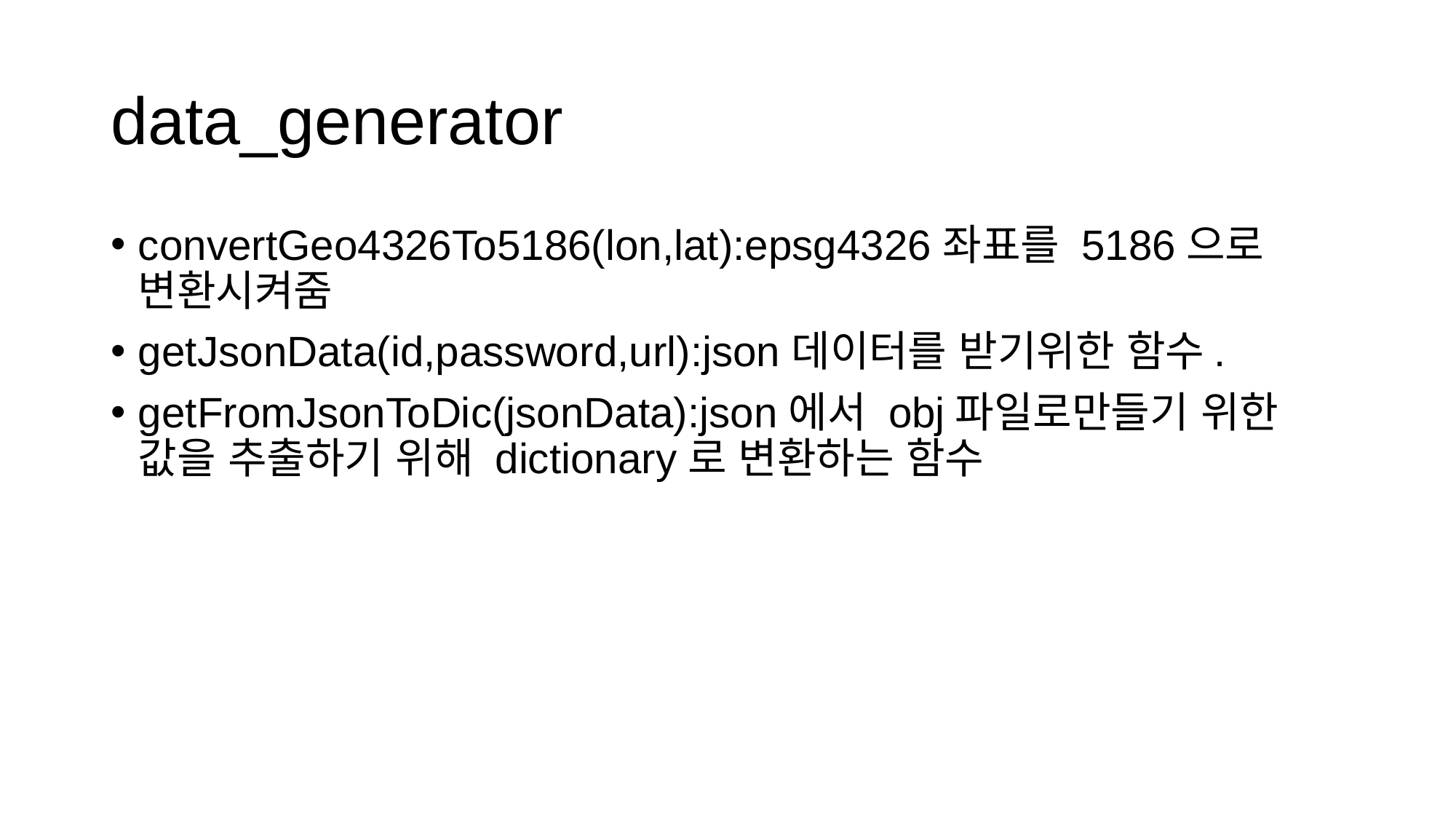

# data_generator
convertGeo4326To5186(lon,lat):epsg4326좌표를 5186으로 변환시켜줌
getJsonData(id,password,url):json데이터를 받기위한 함수.
getFromJsonToDic(jsonData):json에서 obj파일로만들기 위한 값을 추출하기 위해 dictionary로 변환하는 함수